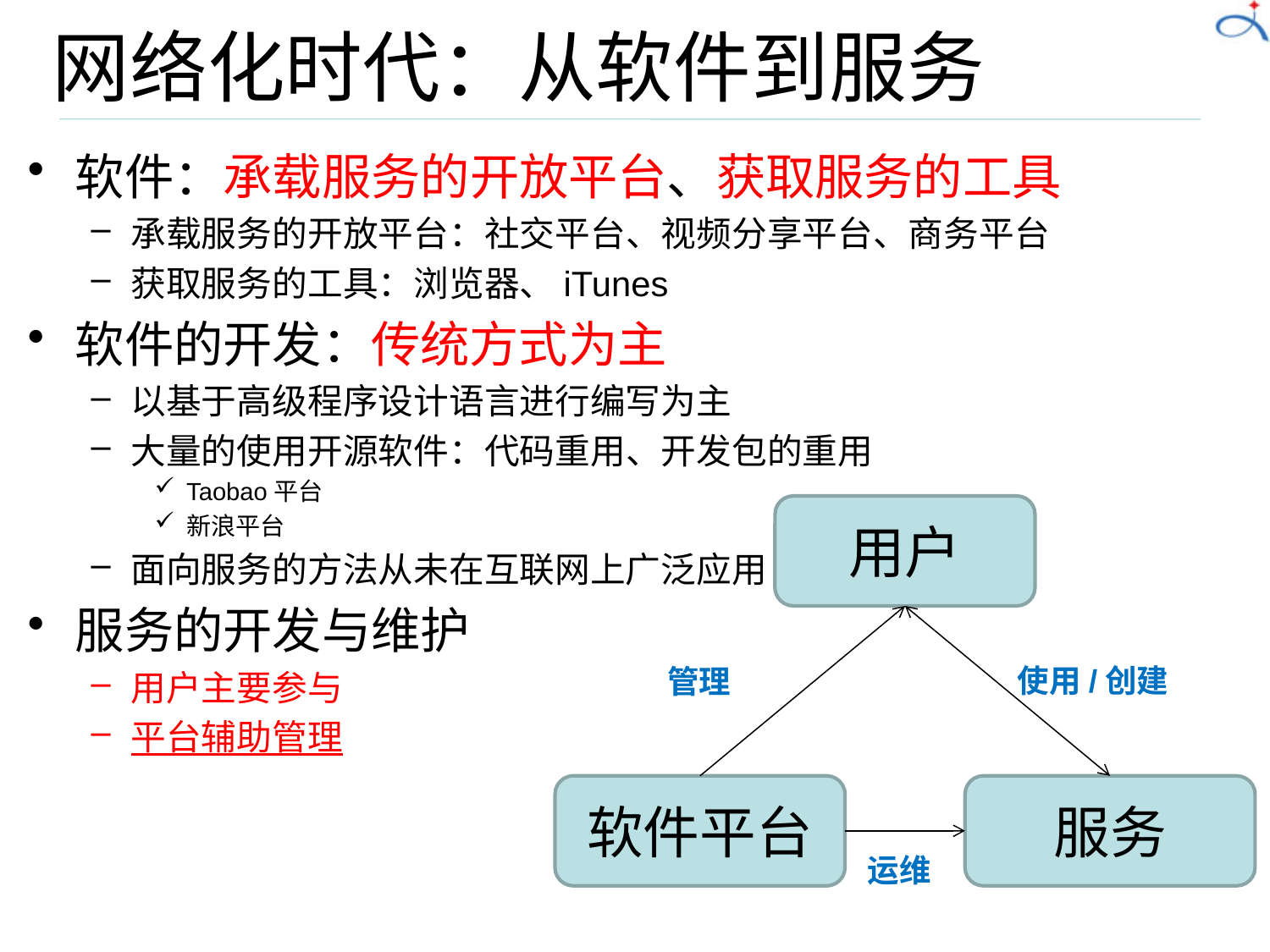

# 网络化时代：从软件到服务
软件：承载服务的开放平台、获取服务的工具
承载服务的开放平台：社交平台、视频分享平台、商务平台
获取服务的工具：浏览器、iTunes
软件的开发：传统方式为主
以基于高级程序设计语言进行编写为主
大量的使用开源软件：代码重用、开发包的重用
Taobao平台
新浪平台
面向服务的方法从未在互联网上广泛应用
服务的开发与维护
用户主要参与
平台辅助管理
用户
使用/创建
管理
软件平台
服务
运维